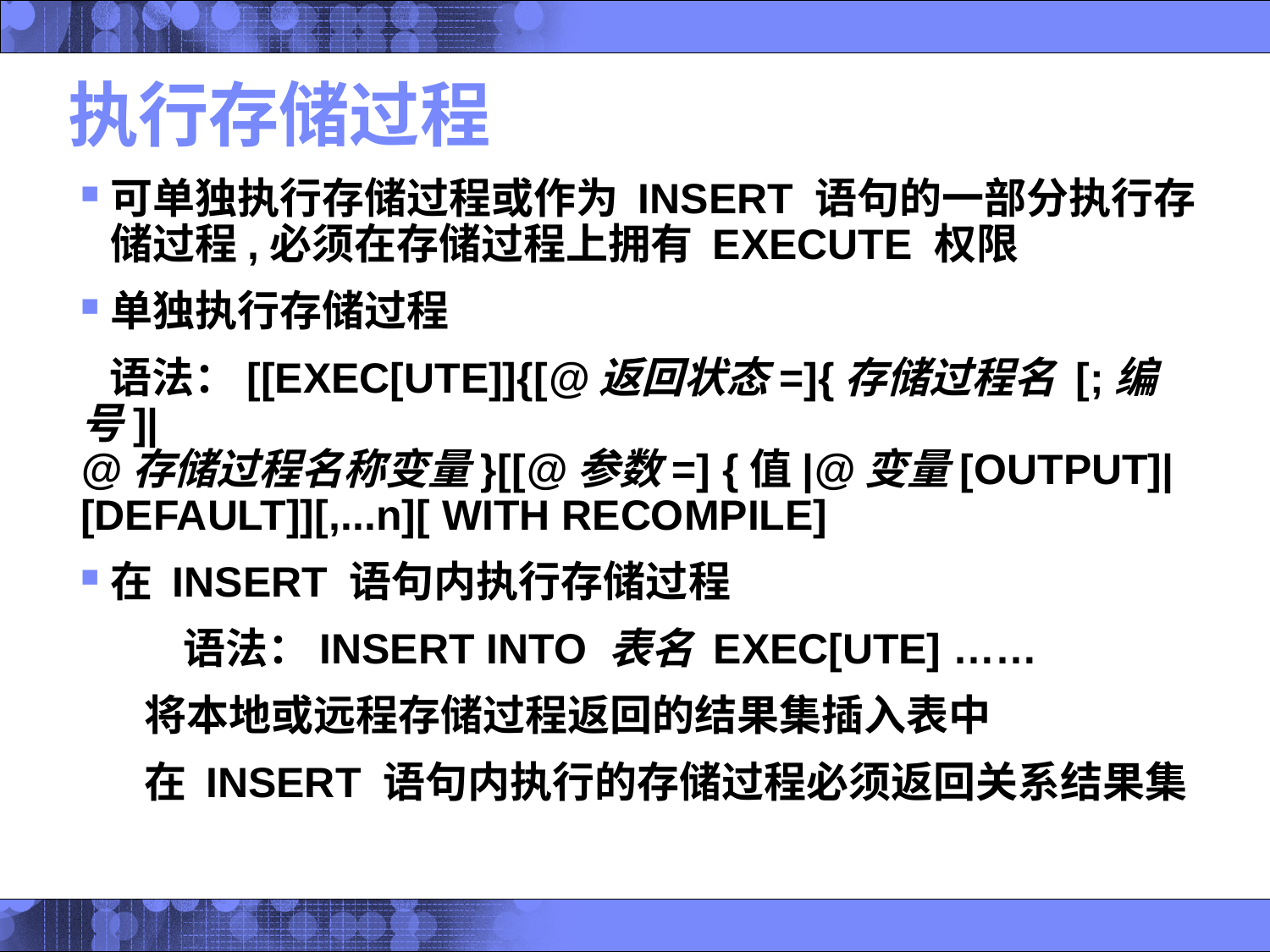

# 执行存储过程
可单独执行存储过程或作为 INSERT 语句的一部分执行存储过程,必须在存储过程上拥有 EXECUTE 权限
单独执行存储过程
  语法：[[EXEC[UTE]]{[@返回状态=]{存储过程名 [;编号]|
@存储过程名称变量}[[@参数=] {值|@变量[OUTPUT]|[DEFAULT]][,...n][ WITH RECOMPILE]
在 INSERT 语句内执行存储过程
   语法：INSERT INTO 表名 EXEC[UTE] ……
将本地或远程存储过程返回的结果集插入表中
在 INSERT 语句内执行的存储过程必须返回关系结果集